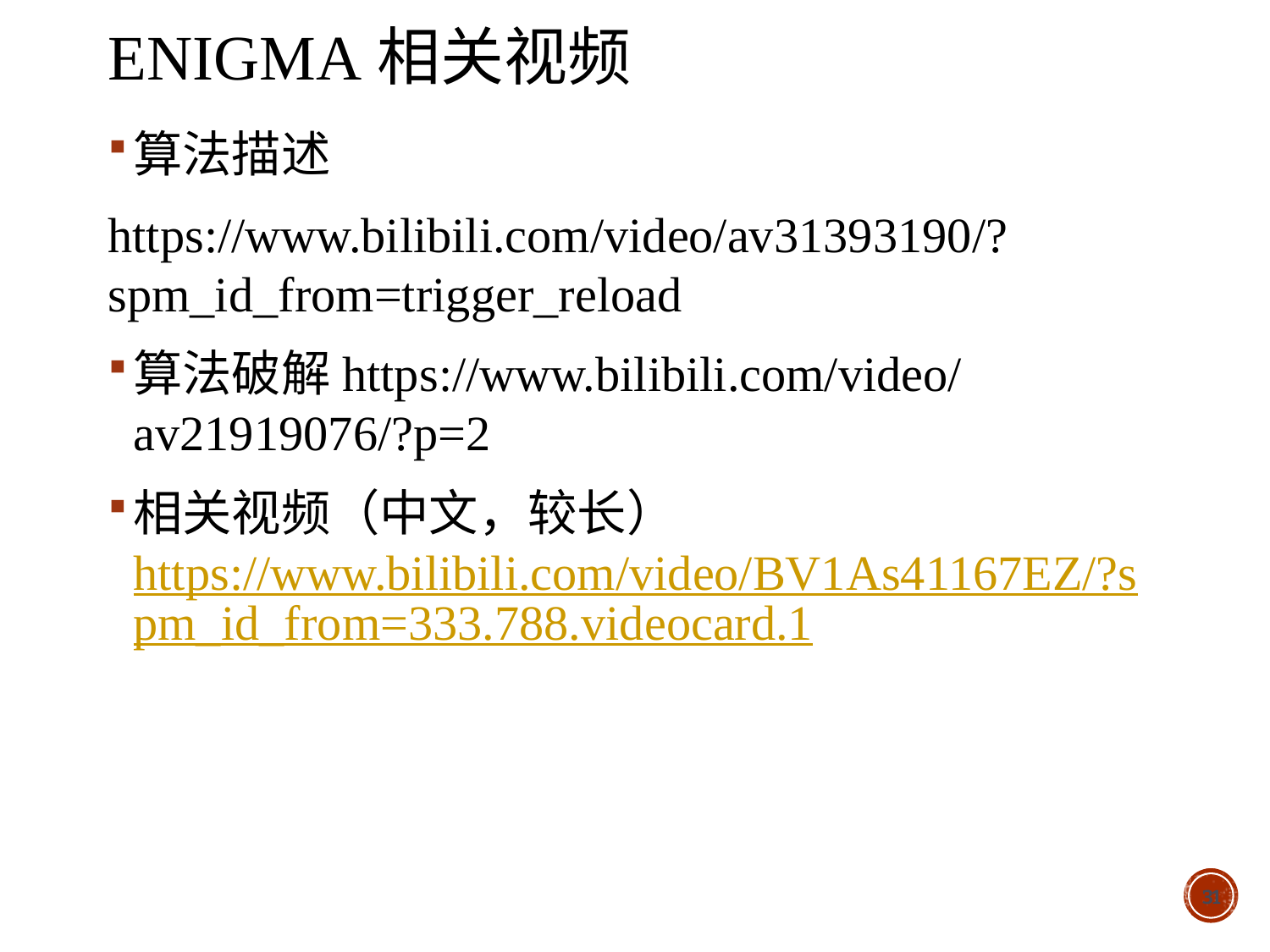

# Enigma相关视频
算法描述
https://www.bilibili.com/video/av31393190/?spm_id_from=trigger_reload
算法破解https://www.bilibili.com/video/av21919076/?p=2
相关视频（中文，较长）https://www.bilibili.com/video/BV1As41167EZ/?spm_id_from=333.788.videocard.1
31